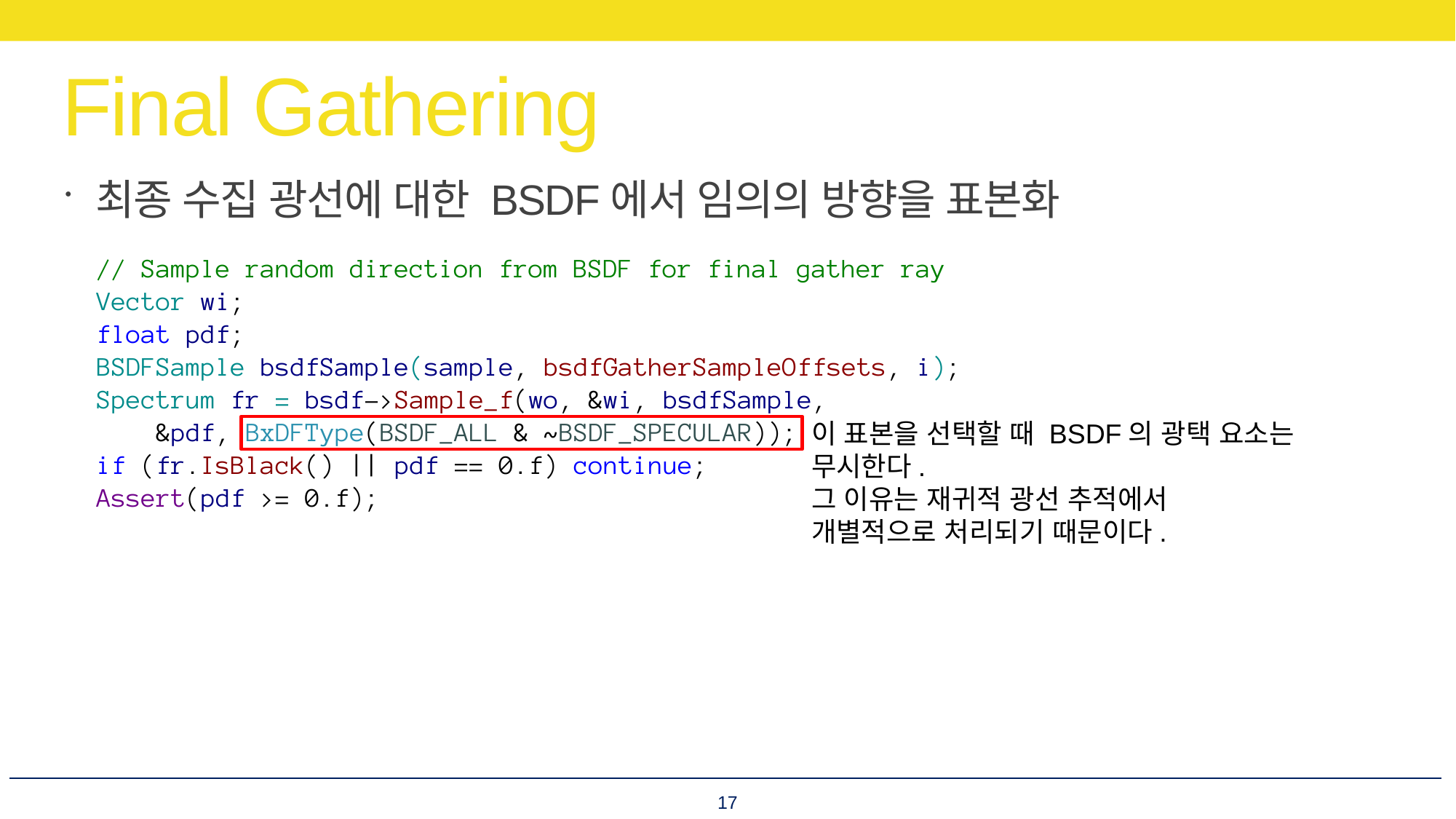

# Final Gathering
최종 수집 광선에 대한 BSDF에서 임의의 방향을 표본화
// Sample random direction from BSDF for final gather ray
Vector wi;
float pdf;
BSDFSample bsdfSample(sample, bsdfGatherSampleOffsets, i);
Spectrum fr = bsdf->Sample_f(wo, &wi, bsdfSample,
    &pdf, BxDFType(BSDF_ALL & ~BSDF_SPECULAR));
if (fr.IsBlack() || pdf == 0.f) continue;
Assert(pdf >= 0.f);
이 표본을 선택할 때 BSDF의 광택 요소는 무시한다.
그 이유는 재귀적 광선 추적에서
개별적으로 처리되기 때문이다.

17